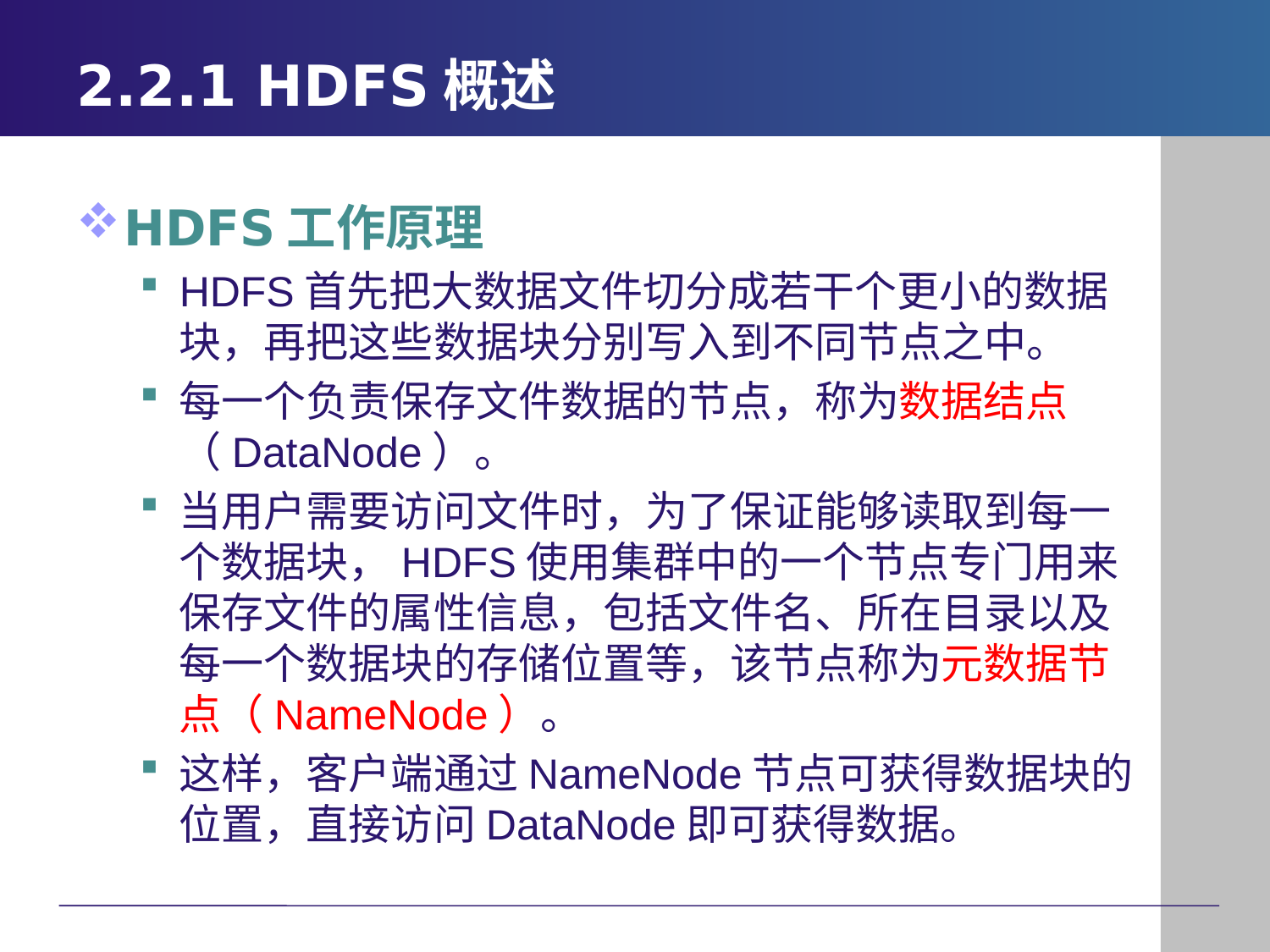

# 2.2.1 HDFS概述
HDFS工作原理
HDFS首先把大数据文件切分成若干个更小的数据块，再把这些数据块分别写入到不同节点之中。
每一个负责保存文件数据的节点，称为数据结点（DataNode）。
当用户需要访问文件时，为了保证能够读取到每一个数据块，HDFS使用集群中的一个节点专门用来保存文件的属性信息，包括文件名、所在目录以及每一个数据块的存储位置等，该节点称为元数据节点（NameNode）。
这样，客户端通过NameNode节点可获得数据块的位置，直接访问DataNode即可获得数据。